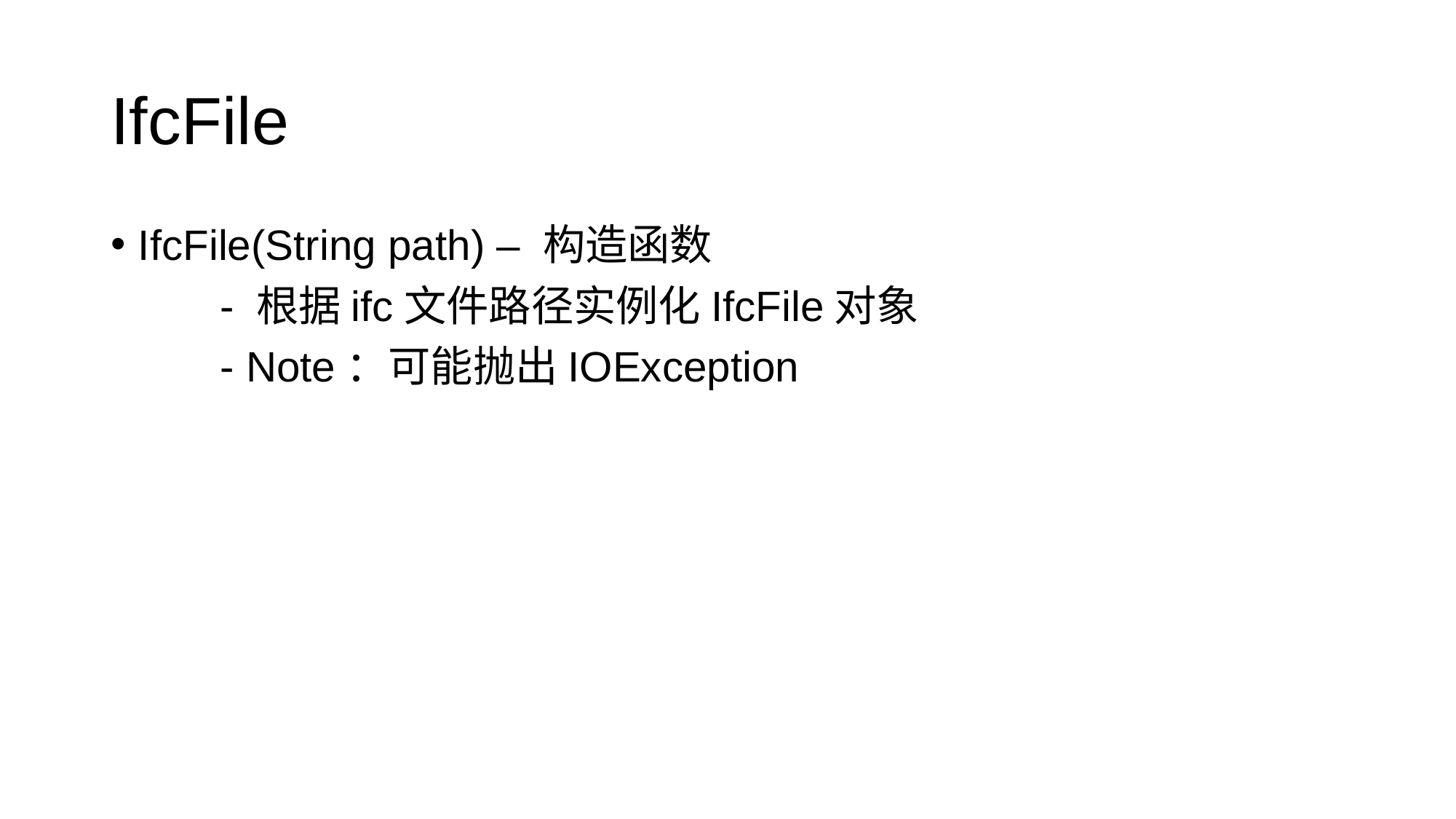

# IfcFile
IfcFile(String path) – 构造函数
	- 根据ifc文件路径实例化IfcFile对象
	- Note：可能抛出IOException